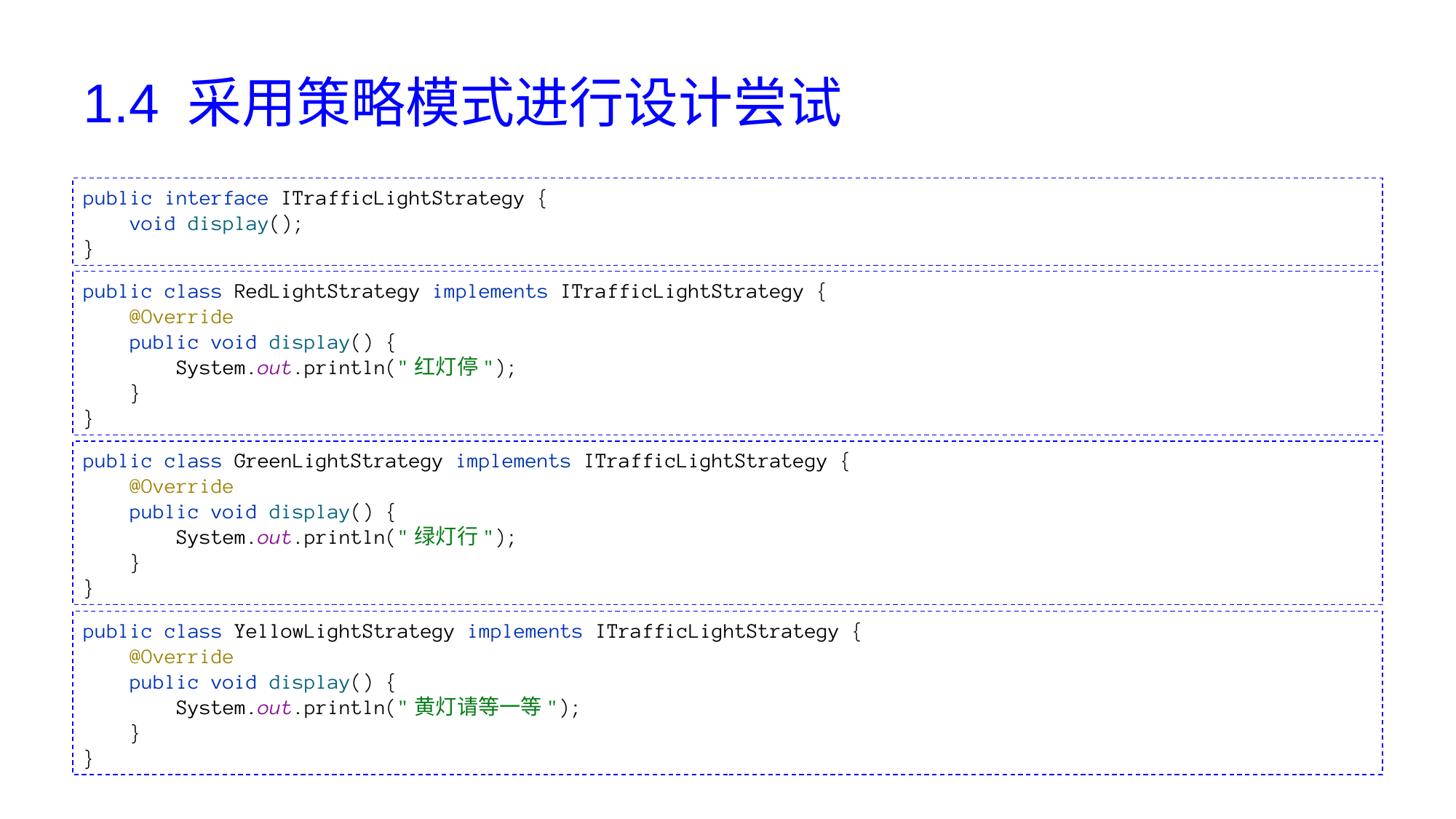

# 1.4 采用策略模式进行设计尝试
public interface ITrafficLightStrategy {
    void display();
}
public class RedLightStrategy implements ITrafficLightStrategy {
    @Override
    public void display() {
        System.out.println("红灯停");
    }
}
public class GreenLightStrategy implements ITrafficLightStrategy {
    @Override
    public void display() {
        System.out.println("绿灯行");
    }
}
public class YellowLightStrategy implements ITrafficLightStrategy {
    @Override
    public void display() {
        System.out.println("黄灯请等一等");
    }
}
13